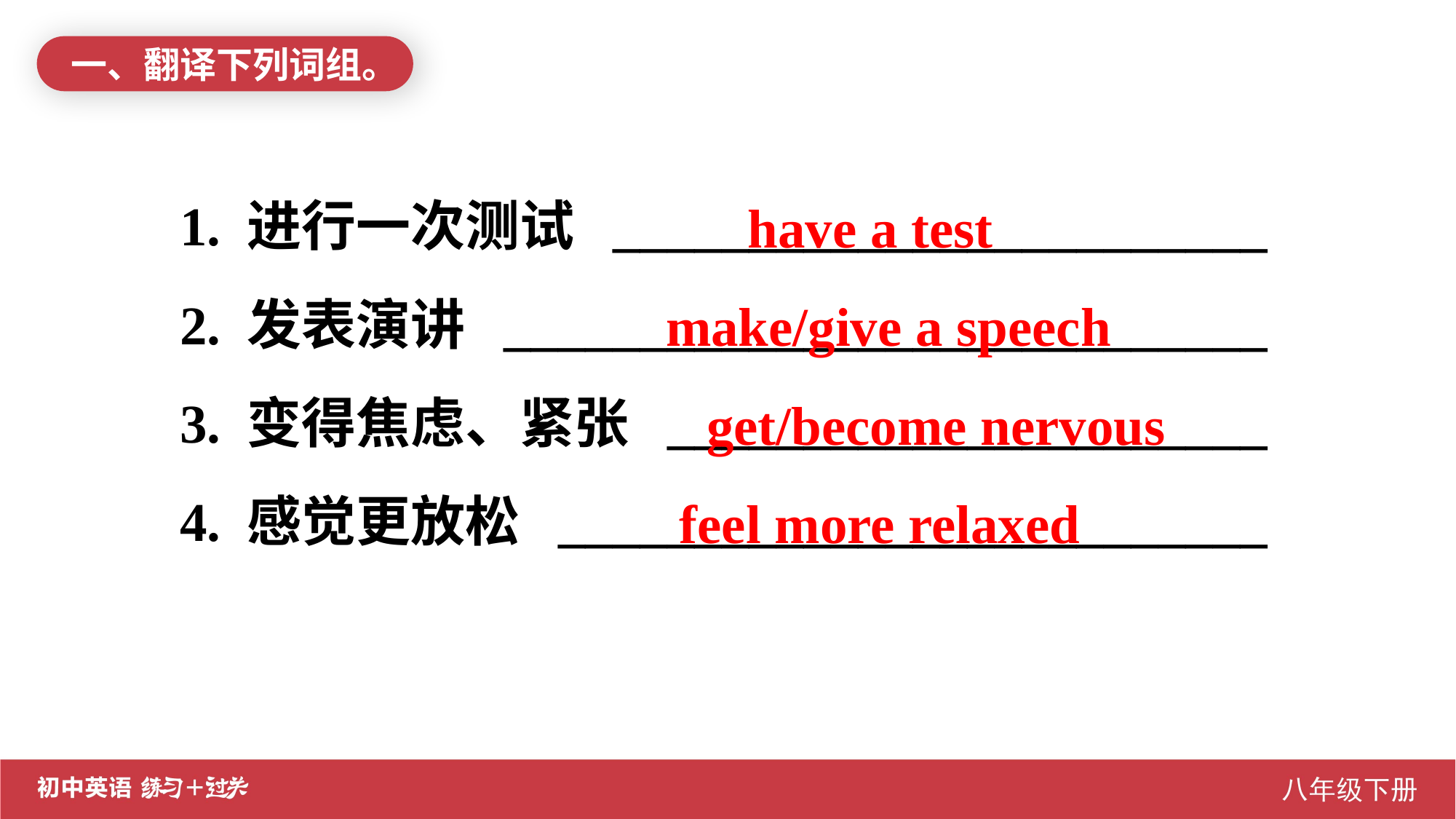

一、翻译下列词组。
1. 进行一次测试  ________________________
2. 发表演讲  ____________________________
3. 变得焦虑、紧张  ______________________
4. 感觉更放松  __________________________
       have a test
 make/give a speech
    get/become nervous
  feel more relaxed